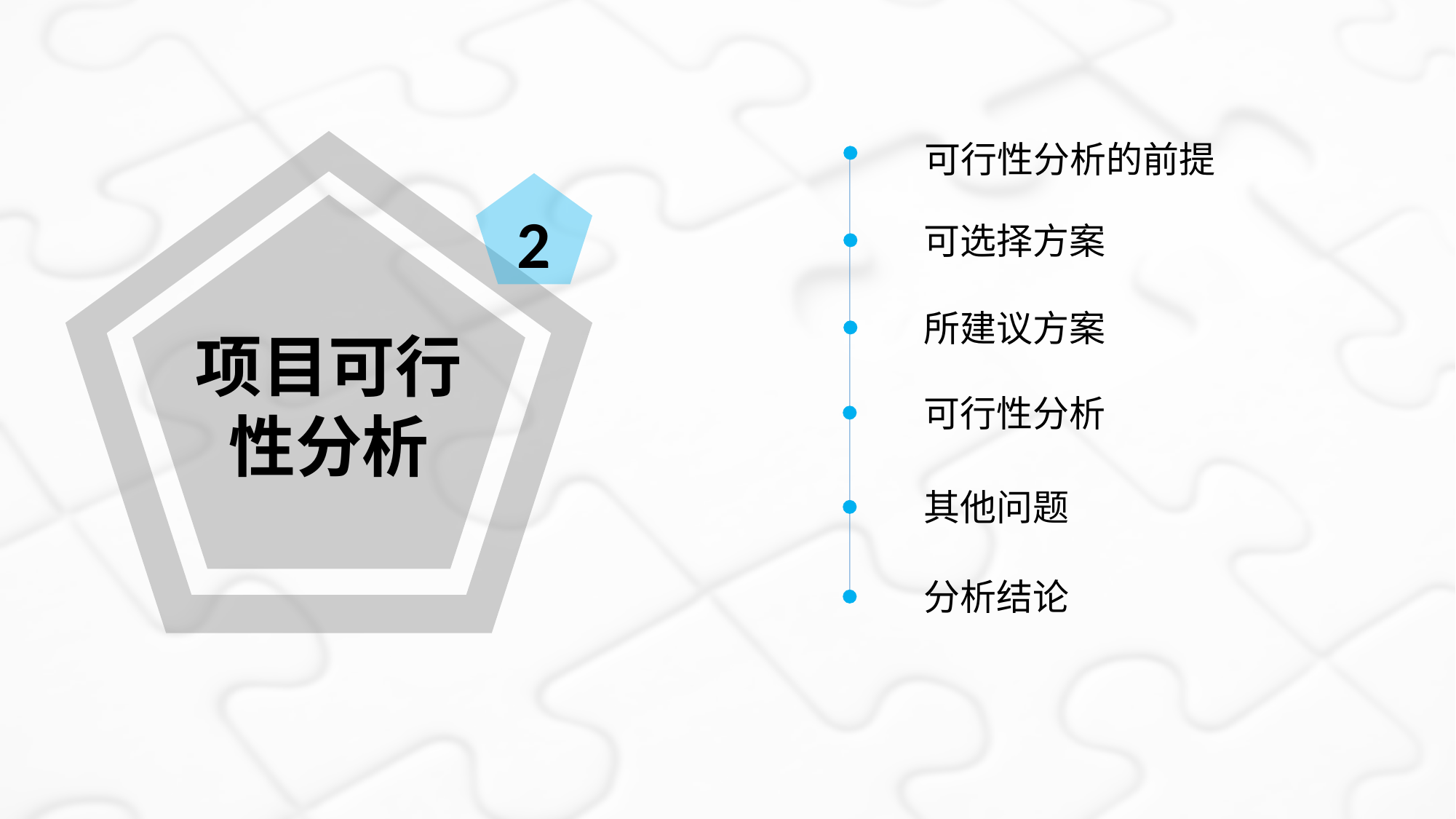

可行性分析的前提

2

可选择方案

所建议方案
项目可行性分析

可行性分析

其他问题

分析结论